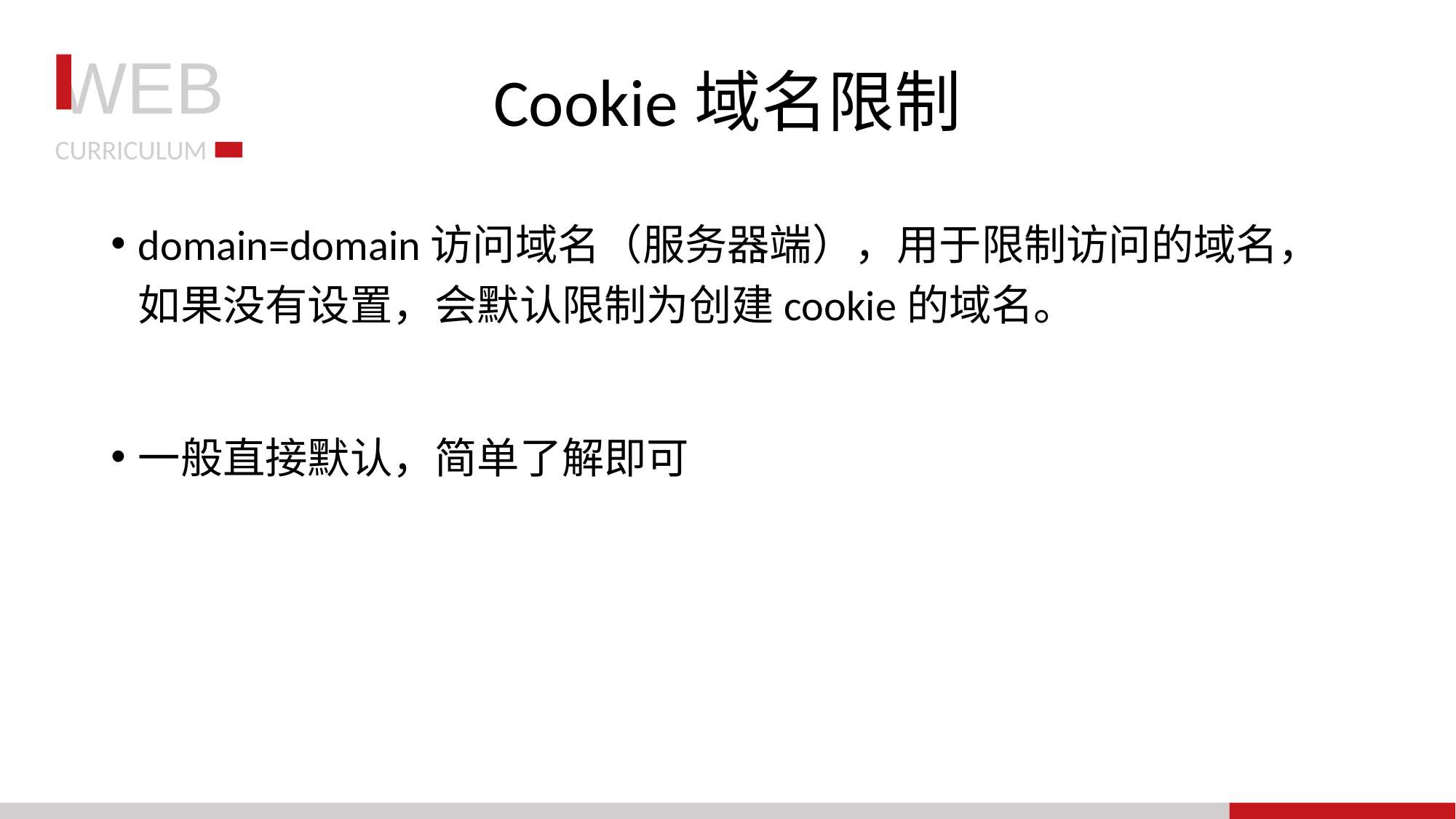

# Cookie域名限制
domain=domain访问域名（服务器端），用于限制访问的域名，如果没有设置，会默认限制为创建cookie的域名。

一般直接默认，简单了解即可